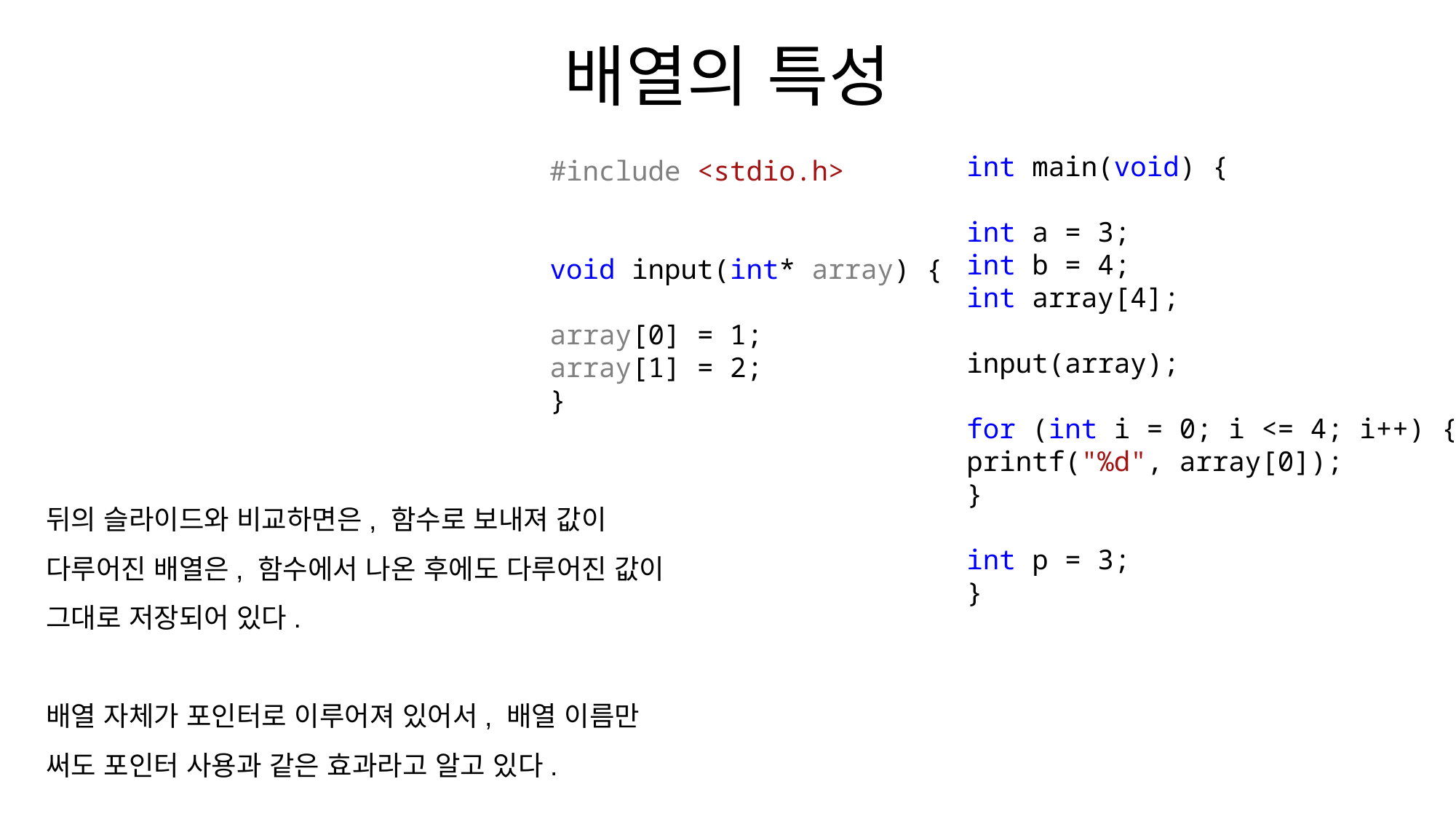

# 배열의 특성
int main(void) {

int a = 3;
int b = 4;
int array[4];

input(array);

for (int i = 0; i <= 4; i++) {
printf("%d", array[0]);
}

int p = 3;
}
#include <stdio.h>

void input(int* array) {

array[0] = 1;
array[1] = 2;
}

뒤의 슬라이드와 비교하면은, 함수로 보내져 값이 다루어진 배열은, 함수에서 나온 후에도 다루어진 값이 그대로 저장되어 있다.

배열 자체가 포인터로 이루어져 있어서, 배열 이름만 써도 포인터 사용과 같은 효과라고 알고 있다.